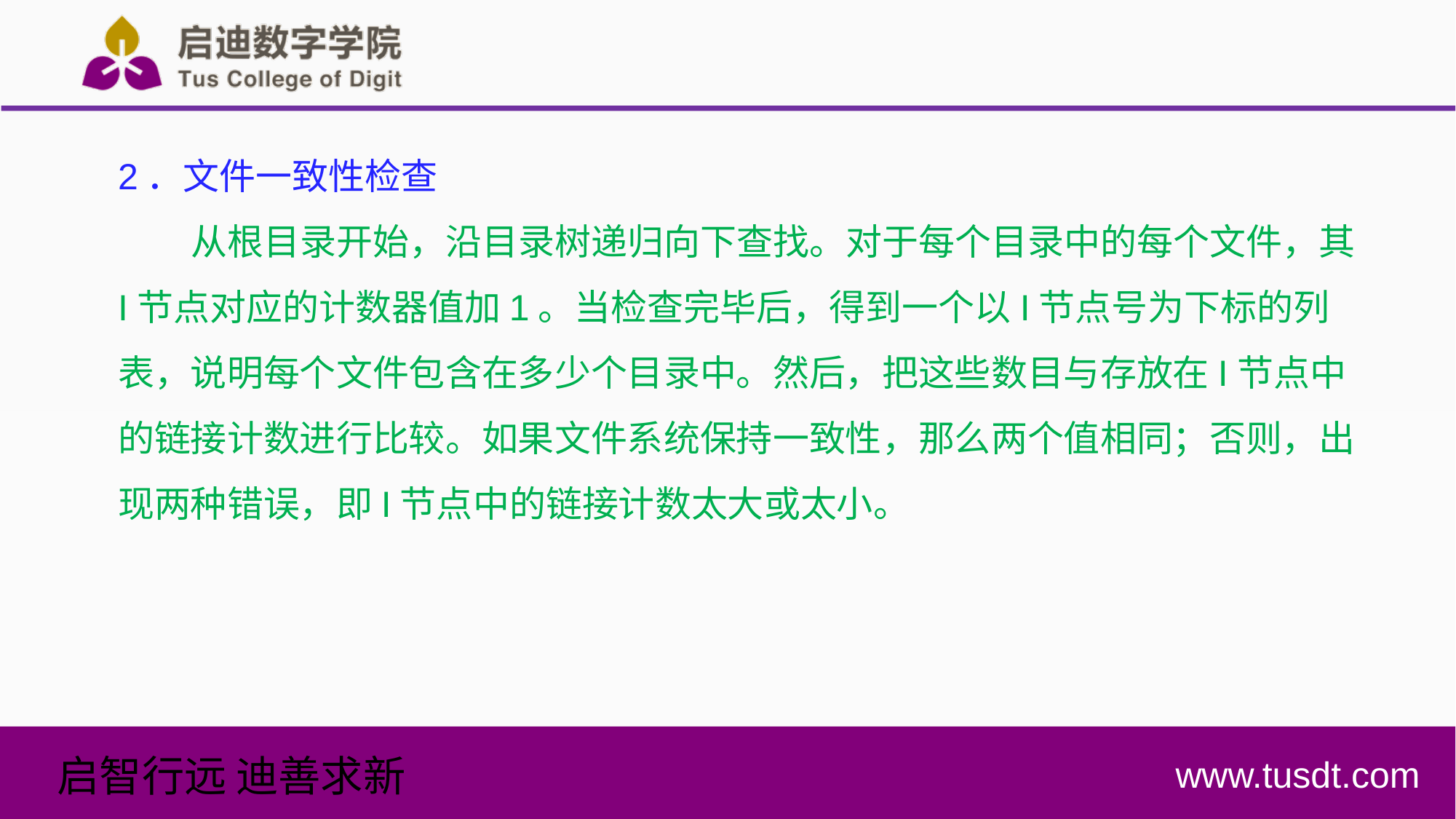

2．文件一致性检查
从根目录开始，沿目录树递归向下查找。对于每个目录中的每个文件，其I节点对应的计数器值加1。当检查完毕后，得到一个以I节点号为下标的列表，说明每个文件包含在多少个目录中。然后，把这些数目与存放在I节点中的链接计数进行比较。如果文件系统保持一致性，那么两个值相同；否则，出现两种错误，即I节点中的链接计数太大或太小。